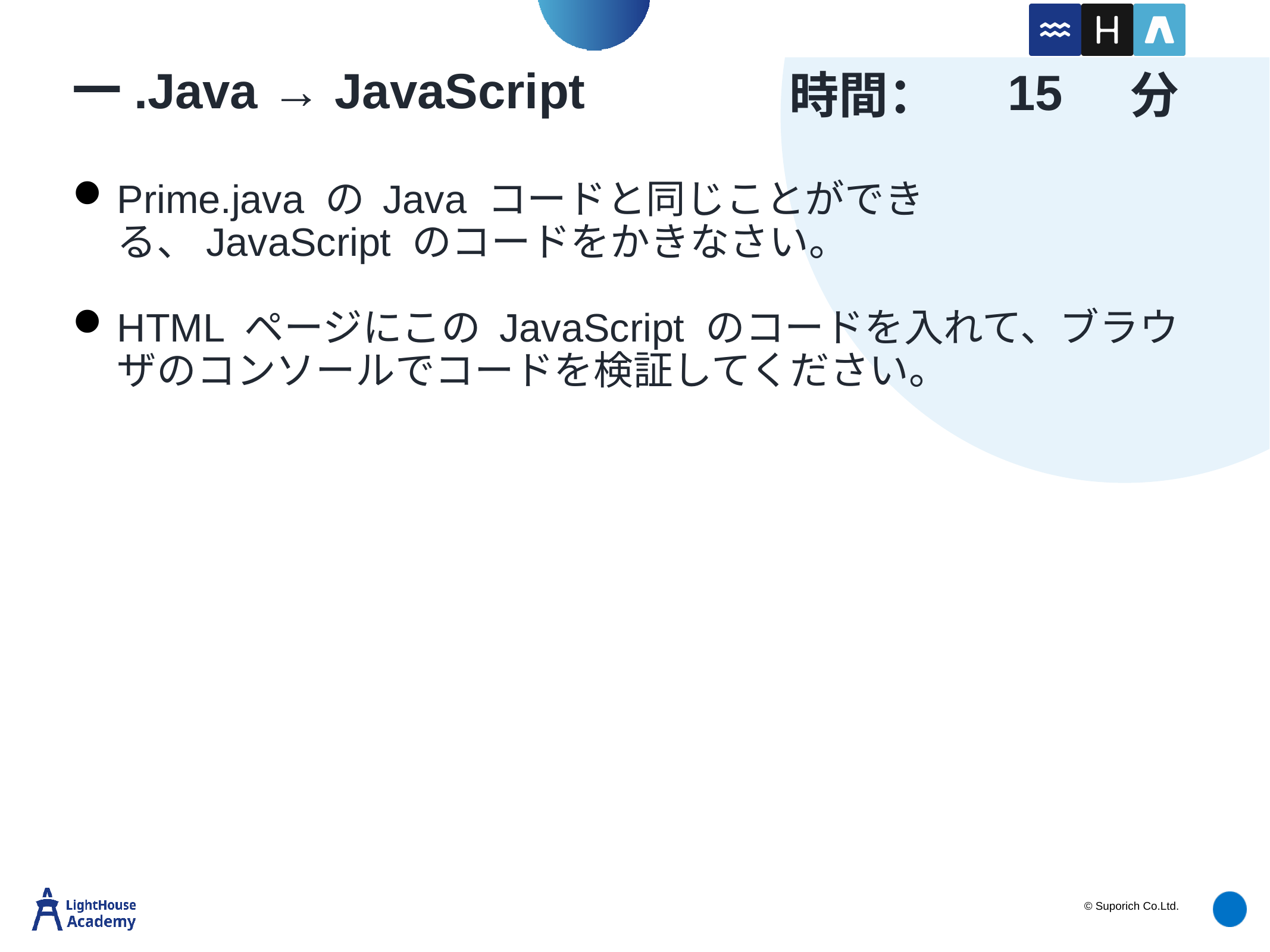

15
# 一.Java → JavaScript
Prime.java の Java コードと同じことができる、JavaScript のコードをかきなさい。

HTML ページにこの JavaScript のコードを入れて、ブラウザのコンソールでコードを検証してください。